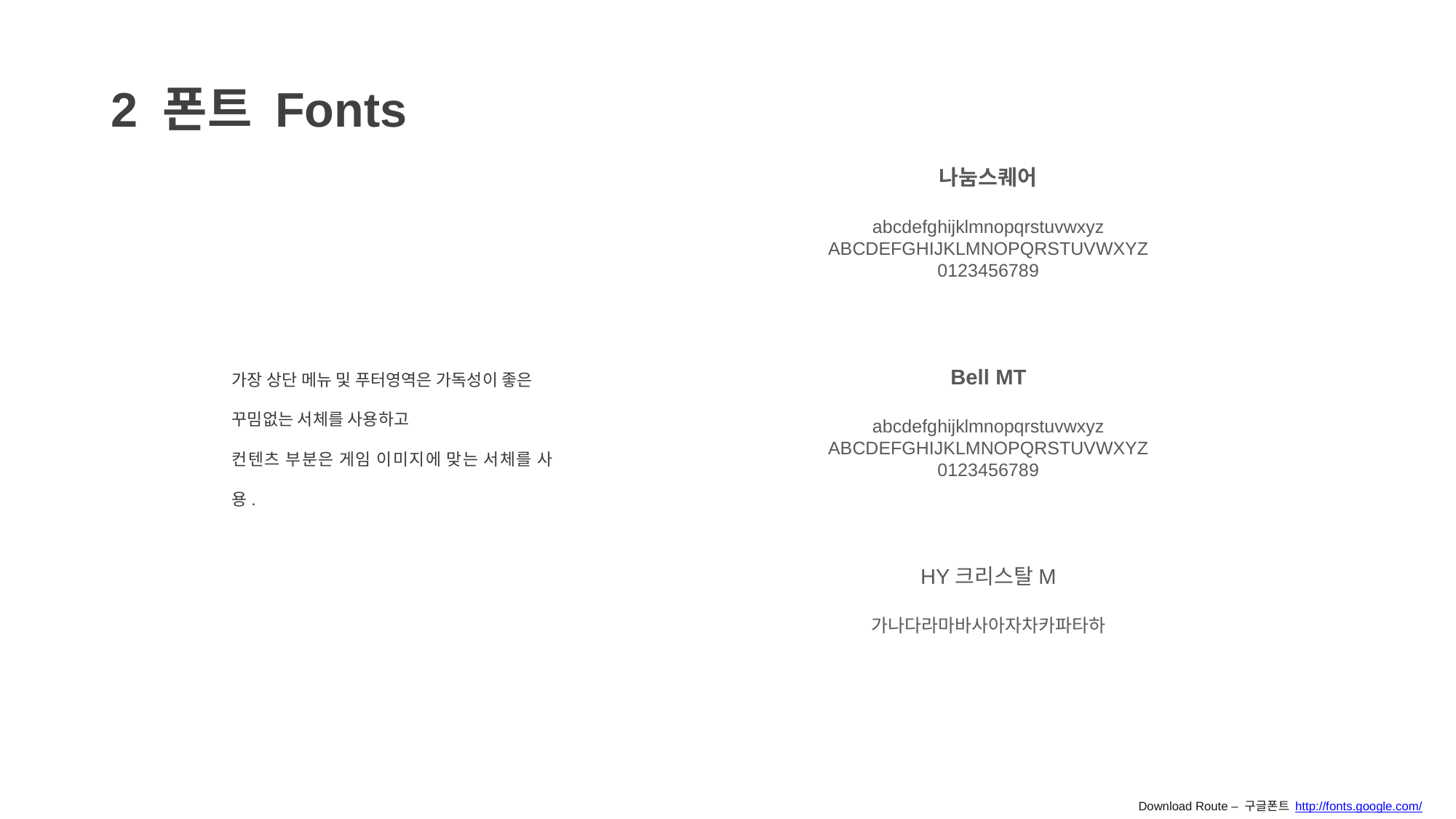

2 폰트 Fonts
나눔스퀘어

abcdefghijklmnopqrstuvwxyz
ABCDEFGHIJKLMNOPQRSTUVWXYZ
0123456789
Bell MT

abcdefghijklmnopqrstuvwxyz
ABCDEFGHIJKLMNOPQRSTUVWXYZ
0123456789
HY크리스탈M

가나다라마바사아자차카파타하
가장 상단 메뉴 및 푸터영역은 가독성이 좋은
꾸밈없는 서체를 사용하고
컨텐츠 부분은 게임 이미지에 맞는 서체를 사용.
Download Route – 구글폰트 http://fonts.google.com/